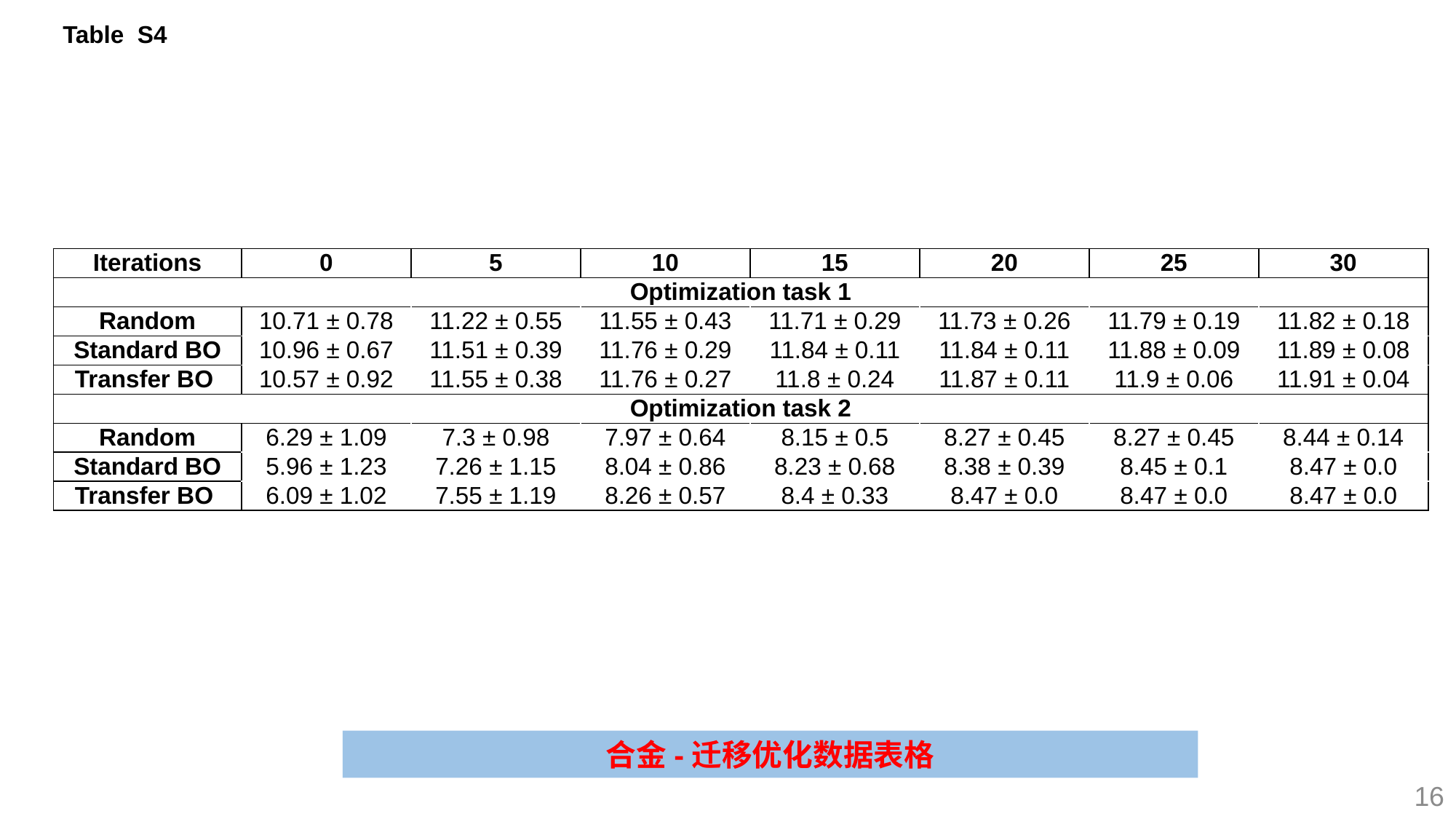

Table  S4
| Iterations | 0 | 5 | 10 | 15 | 20 | 25 | 30 |
| --- | --- | --- | --- | --- | --- | --- | --- |
| Optimization task 1 |  |  |  |  |  |  |  |
| Random | 10.71 ± 0.78 | 11.22 ± 0.55 | 11.55 ± 0.43 | 11.71 ± 0.29 | 11.73 ± 0.26 | 11.79 ± 0.19 | 11.82 ± 0.18 |
| Standard BO | 10.96 ± 0.67 | 11.51 ± 0.39 | 11.76 ± 0.29 | 11.84 ± 0.11 | 11.84 ± 0.11 | 11.88 ± 0.09 | 11.89 ± 0.08 |
| Transfer BO | 10.57 ± 0.92 | 11.55 ± 0.38 | 11.76 ± 0.27 | 11.8 ± 0.24 | 11.87 ± 0.11 | 11.9 ± 0.06 | 11.91 ± 0.04 |
| Optimization task 2 |  |  |  |  |  |  |  |
| Random | 6.29 ± 1.09 | 7.3 ± 0.98 | 7.97 ± 0.64 | 8.15 ± 0.5 | 8.27 ± 0.45 | 8.27 ± 0.45 | 8.44 ± 0.14 |
| Standard BO | 5.96 ± 1.23 | 7.26 ± 1.15 | 8.04 ± 0.86 | 8.23 ± 0.68 | 8.38 ± 0.39 | 8.45 ± 0.1 | 8.47 ± 0.0 |
| Transfer BO | 6.09 ± 1.02 | 7.55 ± 1.19 | 8.26 ± 0.57 | 8.4 ± 0.33 | 8.47 ± 0.0 | 8.47 ± 0.0 | 8.47 ± 0.0 |
合金-迁移优化数据表格
16